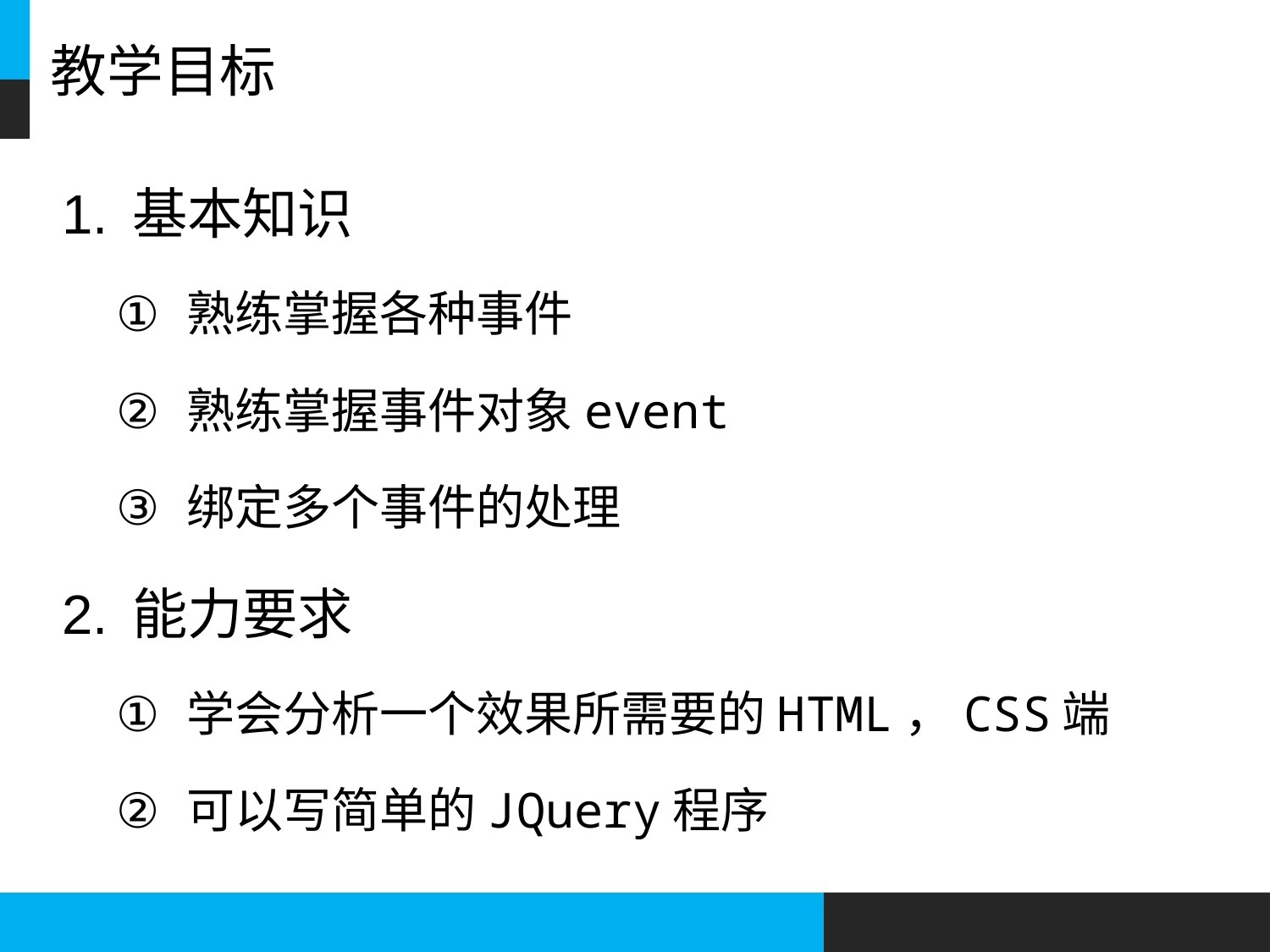

# 教学目标
基本知识
熟练掌握各种事件
熟练掌握事件对象event
绑定多个事件的处理
能力要求
学会分析一个效果所需要的HTML，CSS端
可以写简单的JQuery程序